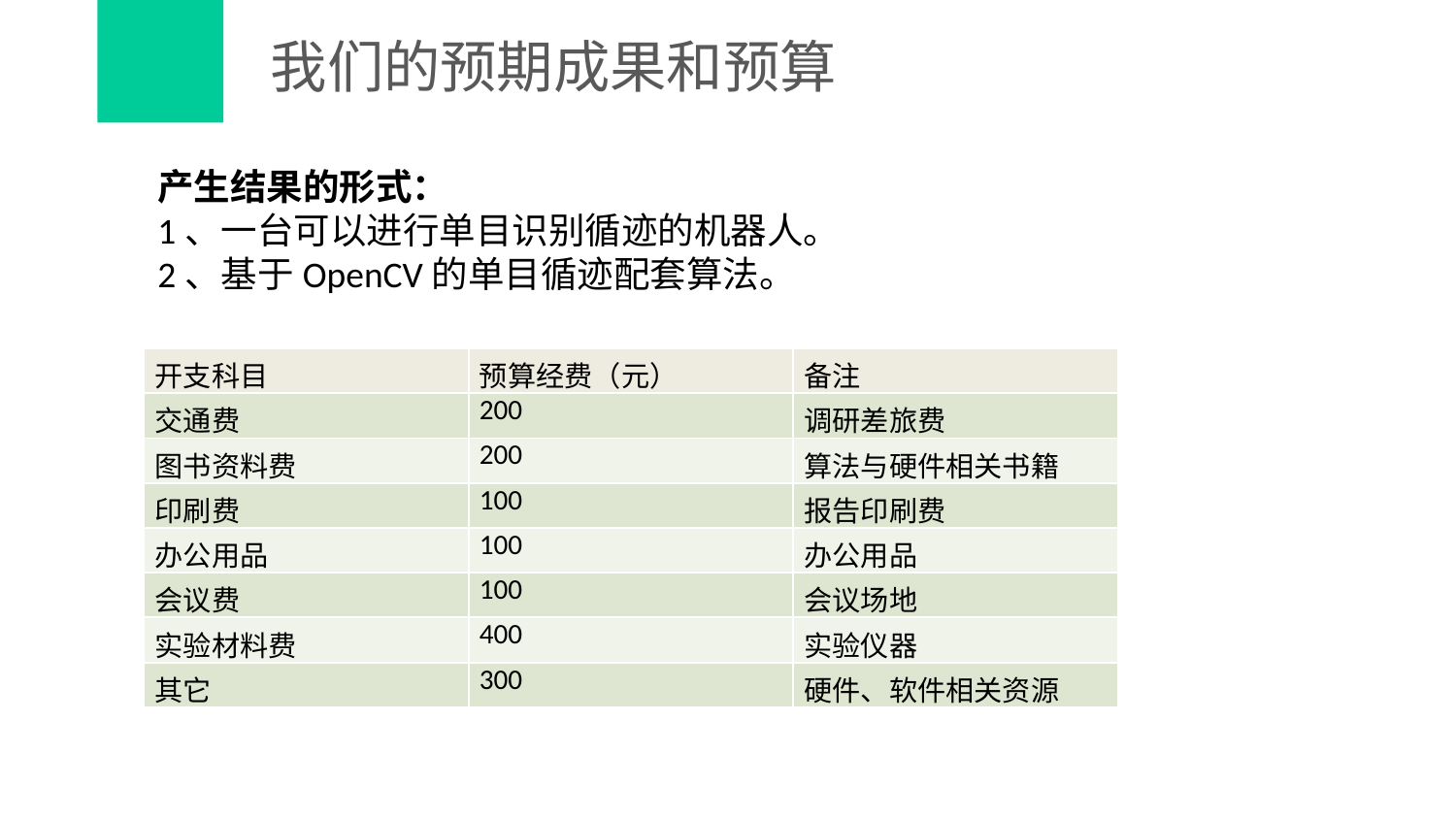

# 我们的预期成果和预算
产生结果的形式：
1、一台可以进行单目识别循迹的机器人。
2、基于OpenCV的单目循迹配套算法。

| 开支科目 | 预算经费（元） | 备注 |
| --- | --- | --- |
| 交通费 | 200 | 调研差旅费 |
| 图书资料费 | 200 | 算法与硬件相关书籍 |
| 印刷费 | 100 | 报告印刷费 |
| 办公用品 | 100 | 办公用品 |
| 会议费 | 100 | 会议场地 |
| 实验材料费 | 400 | 实验仪器 |
| 其它 | 300 | 硬件、软件相关资源 |